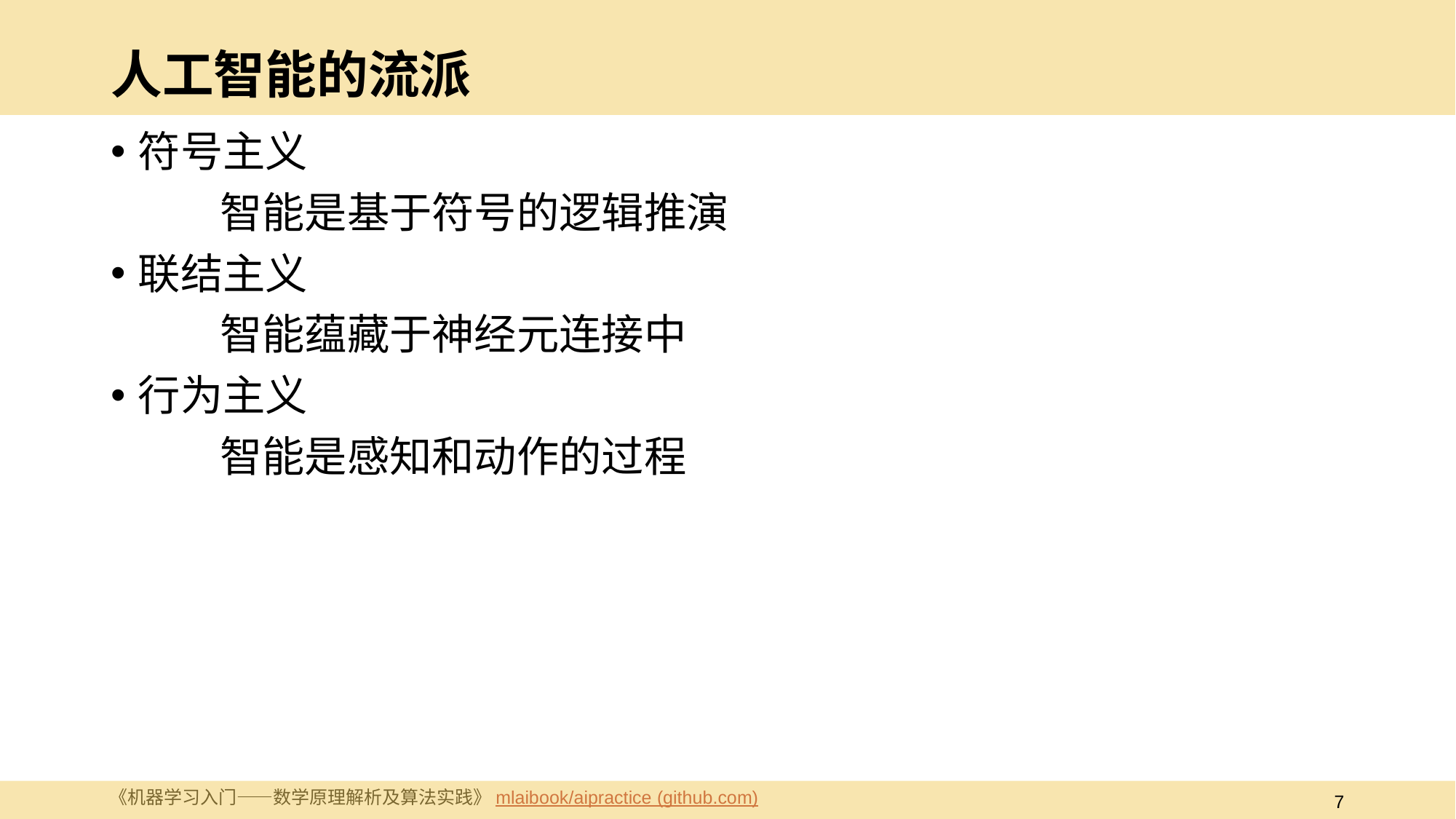

# 人工智能的流派
符号主义
	智能是基于符号的逻辑推演
联结主义
	智能蕴藏于神经元连接中
行为主义
	智能是感知和动作的过程
7